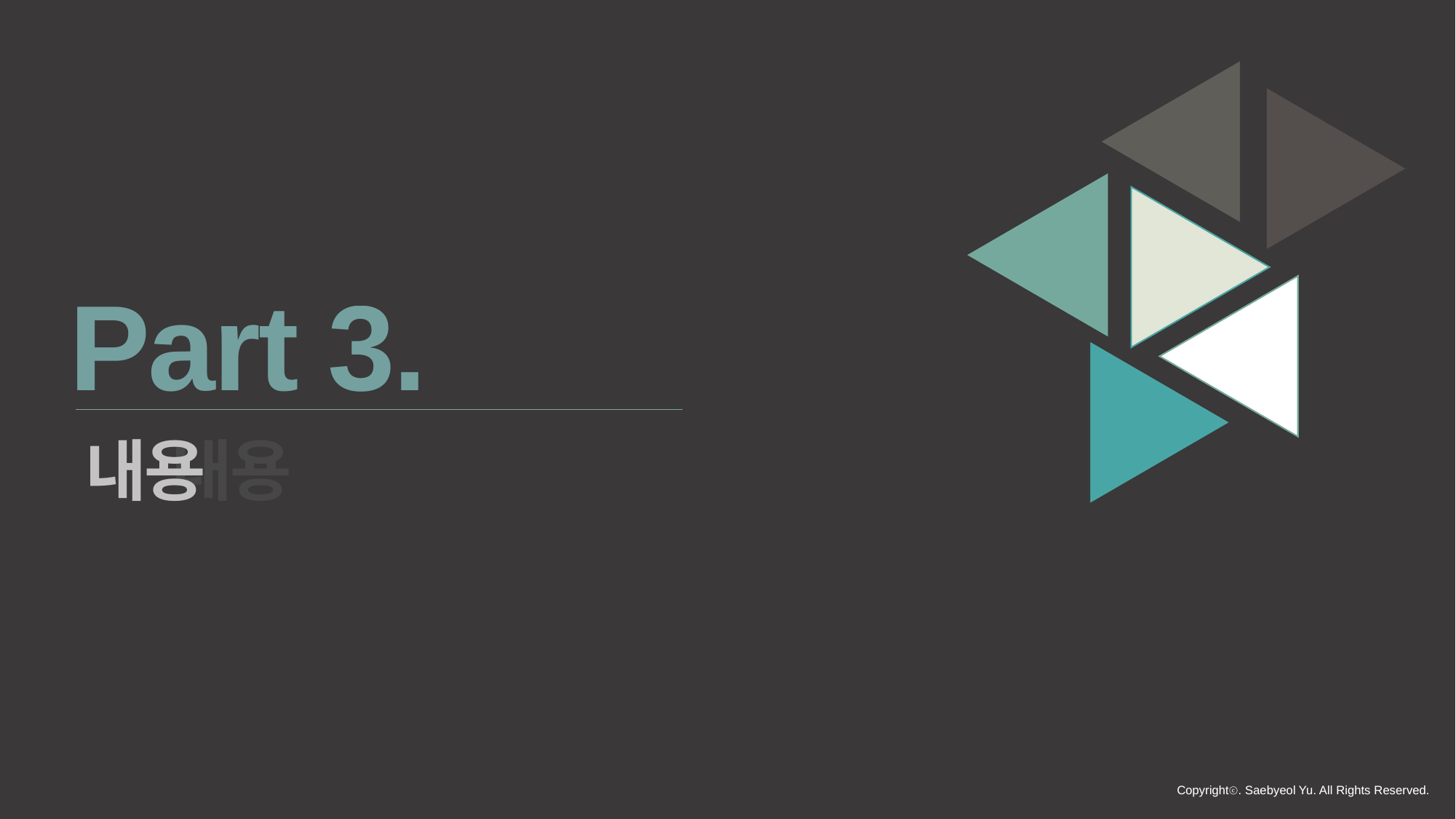

Part 3.
내용
내용
Copyrightⓒ. Saebyeol Yu. All Rights Reserved.